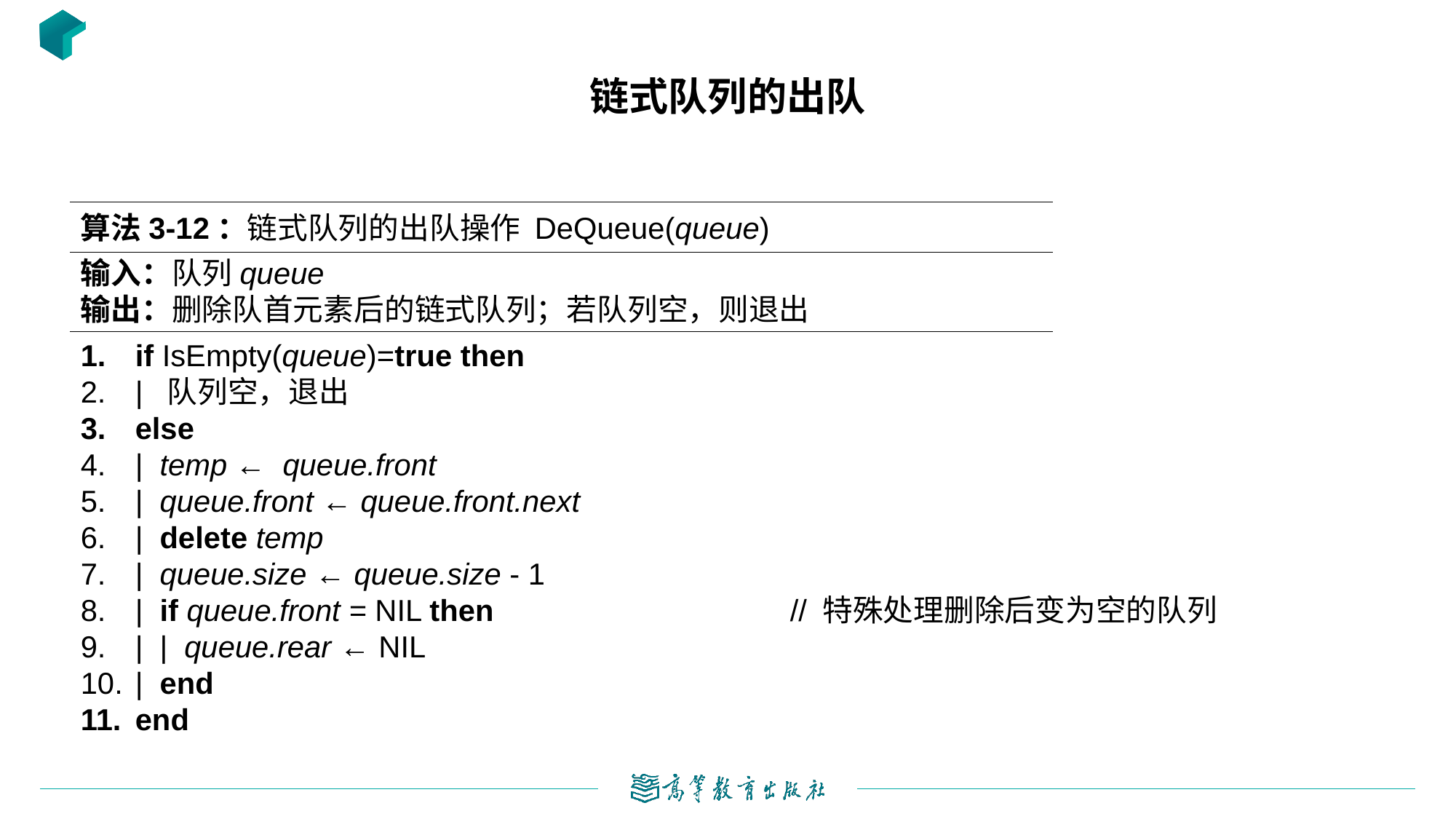

# 链式队列的出队

算法3-12：链式队列的出队操作 DeQueue(queue)
输入：队列queue
输出：删除队首元素后的链式队列；若队列空，则退出
if IsEmpty(queue)=true then
|  队列空，退出
else
|  temp ←  queue.front
|  queue.front ← queue.front.next
|  delete temp
|  queue.size ← queue.size - 1
|  if queue.front = NIL then 			// 特殊处理删除后变为空的队列
|  |  queue.rear ← NIL
|  end
end